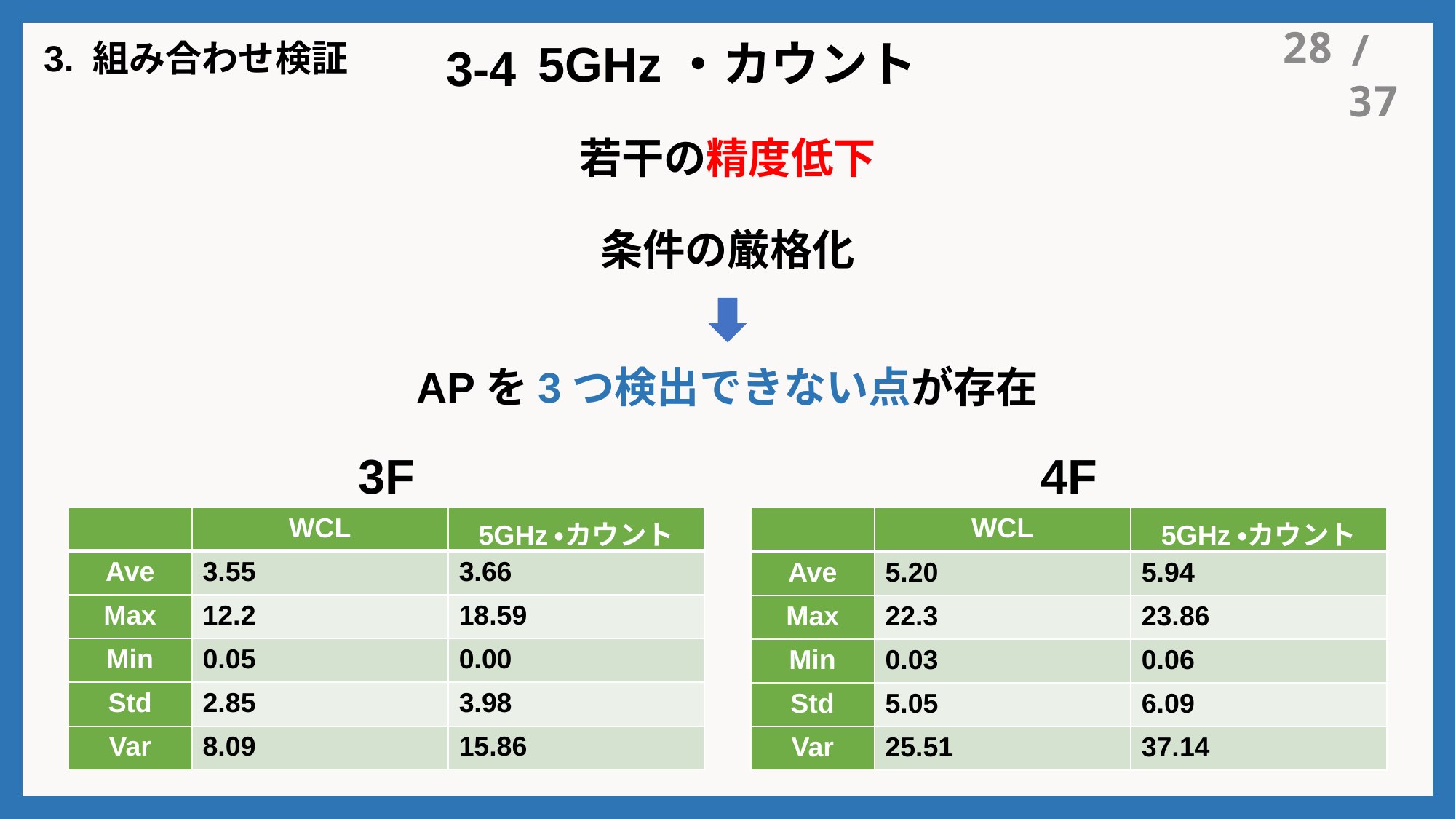

28
3-4
3. 組み合わせ検証
5GHz・カウント
若干の精度低下

条件の厳格化

APを3つ検出できない点が存在

3F
4F
|  | WCL | 5GHz・カウント |
| --- | --- | --- |
| Ave | 3.55 | 3.66 |
| Max | 12.2 | 18.59 |
| Min | 0.05 | 0.00 |
| Std | 2.85 | 3.98 |
| Var | 8.09 | 15.86 |
|  | WCL | 5GHz・カウント |
| --- | --- | --- |
| Ave | 5.20 | 5.94 |
| Max | 22.3 | 23.86 |
| Min | 0.03 | 0.06 |
| Std | 5.05 | 6.09 |
| Var | 25.51 | 37.14 |